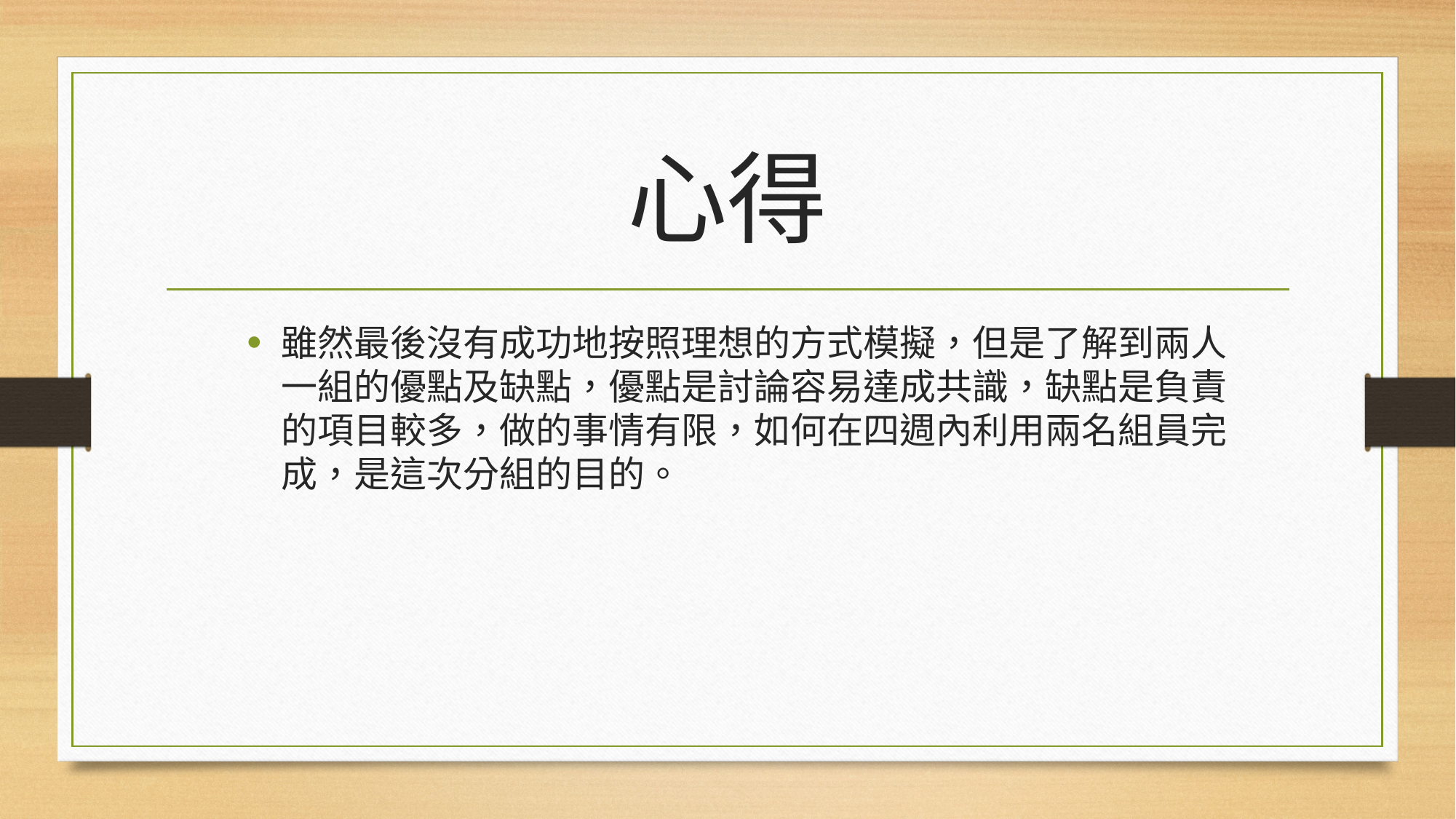

# 心得
雖然最後沒有成功地按照理想的方式模擬，但是了解到兩人一組的優點及缺點，優點是討論容易達成共識，缺點是負責的項目較多，做的事情有限，如何在四週內利用兩名組員完成，是這次分組的目的。